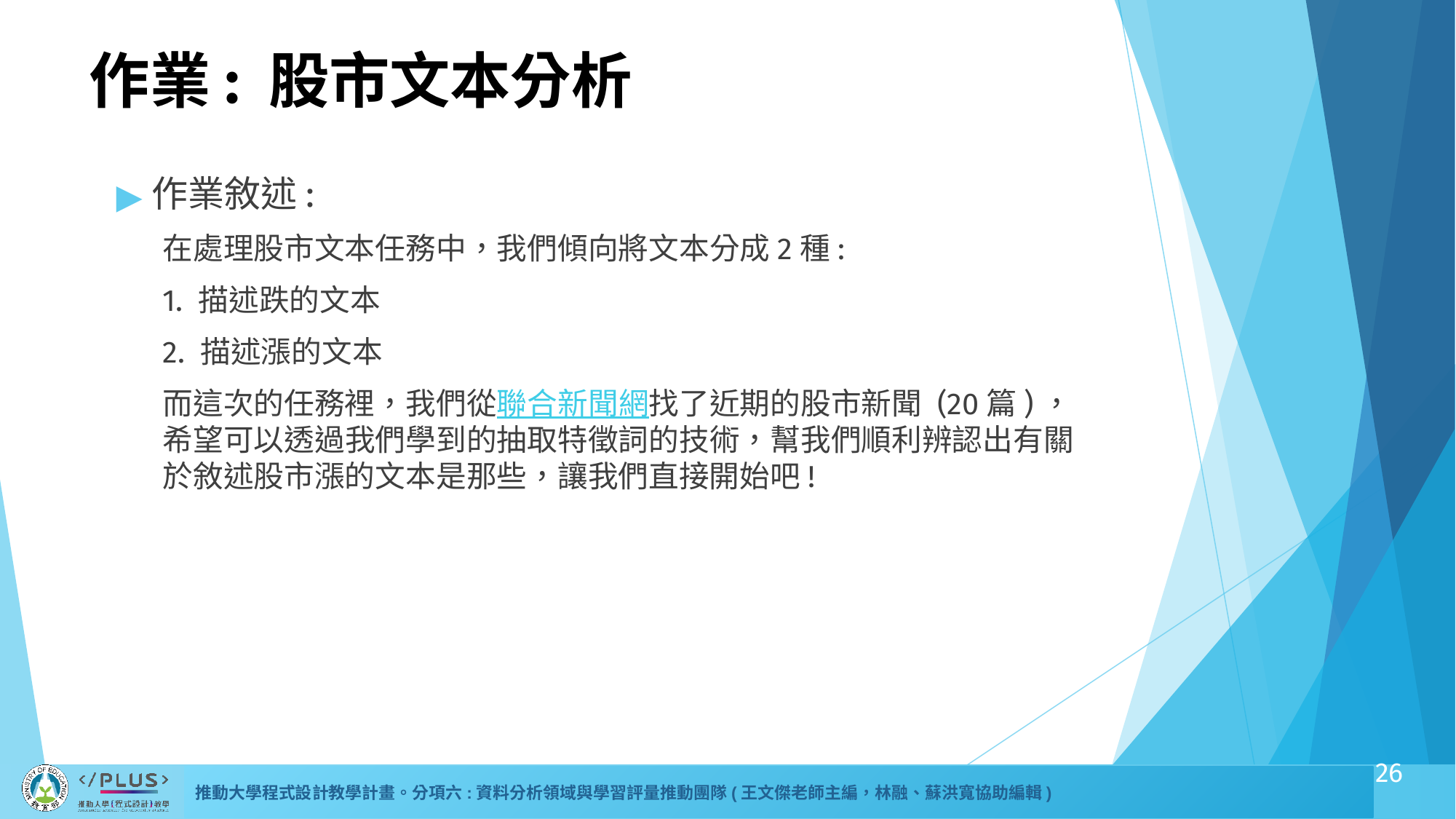

# 作業: 股市文本分析
作業敘述:
在處理股市文本任務中，我們傾向將文本分成2種:
1. 描述跌的文本
2. 描述漲的文本
而這次的任務裡，我們從聯合新聞網找了近期的股市新聞 (20篇)，希望可以透過我們學到的抽取特徵詞的技術，幫我們順利辨認出有關於敘述股市漲的文本是那些，讓我們直接開始吧!

26